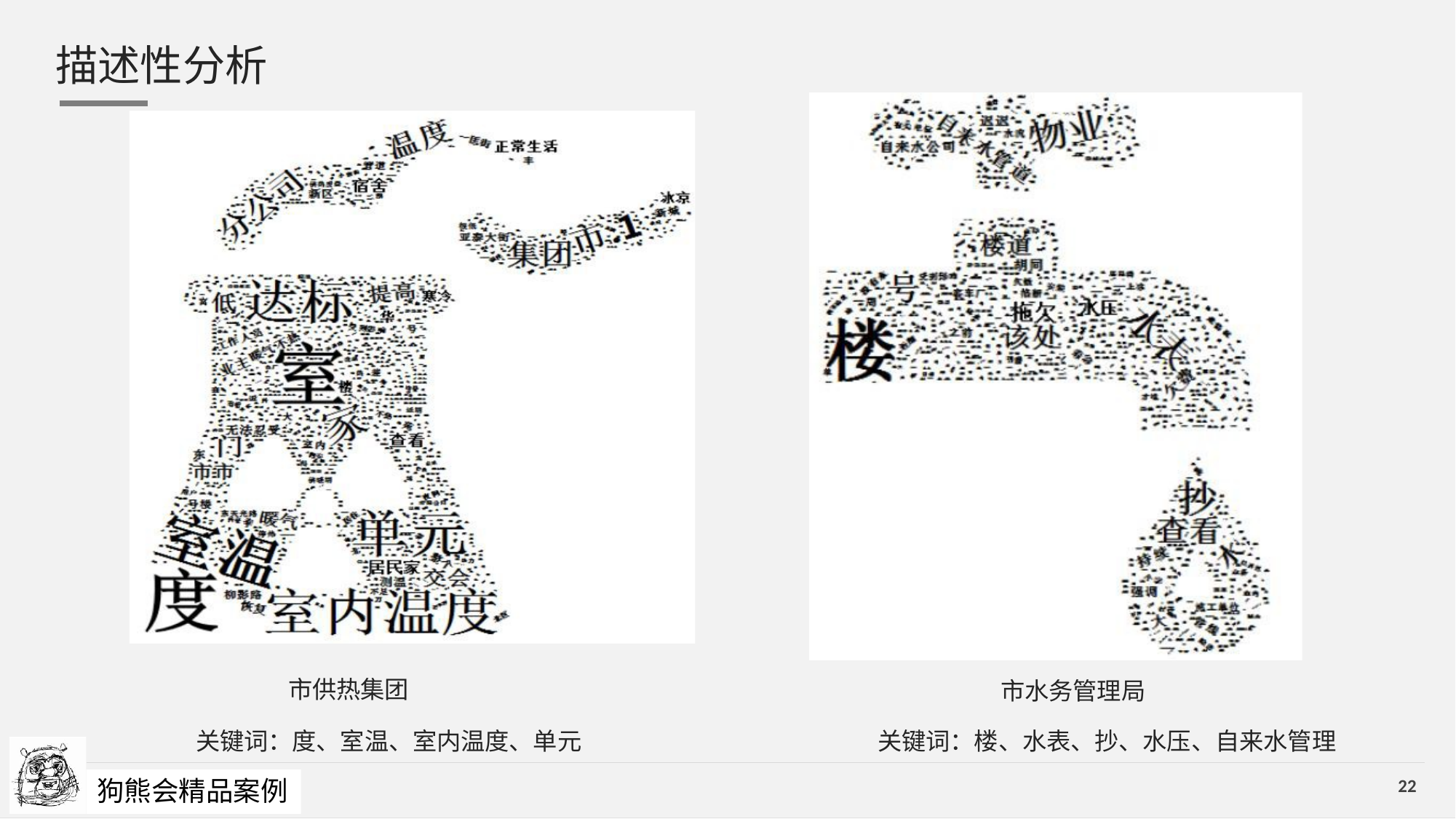

# 描述性分析

市供热集团
市水务管理局
关键词：度、室温、室内温度、单元
狗熊会精品案例
关键词：楼、水表、抄、水压、自来水管理

COMP

ANG LOGO OR NAME

22